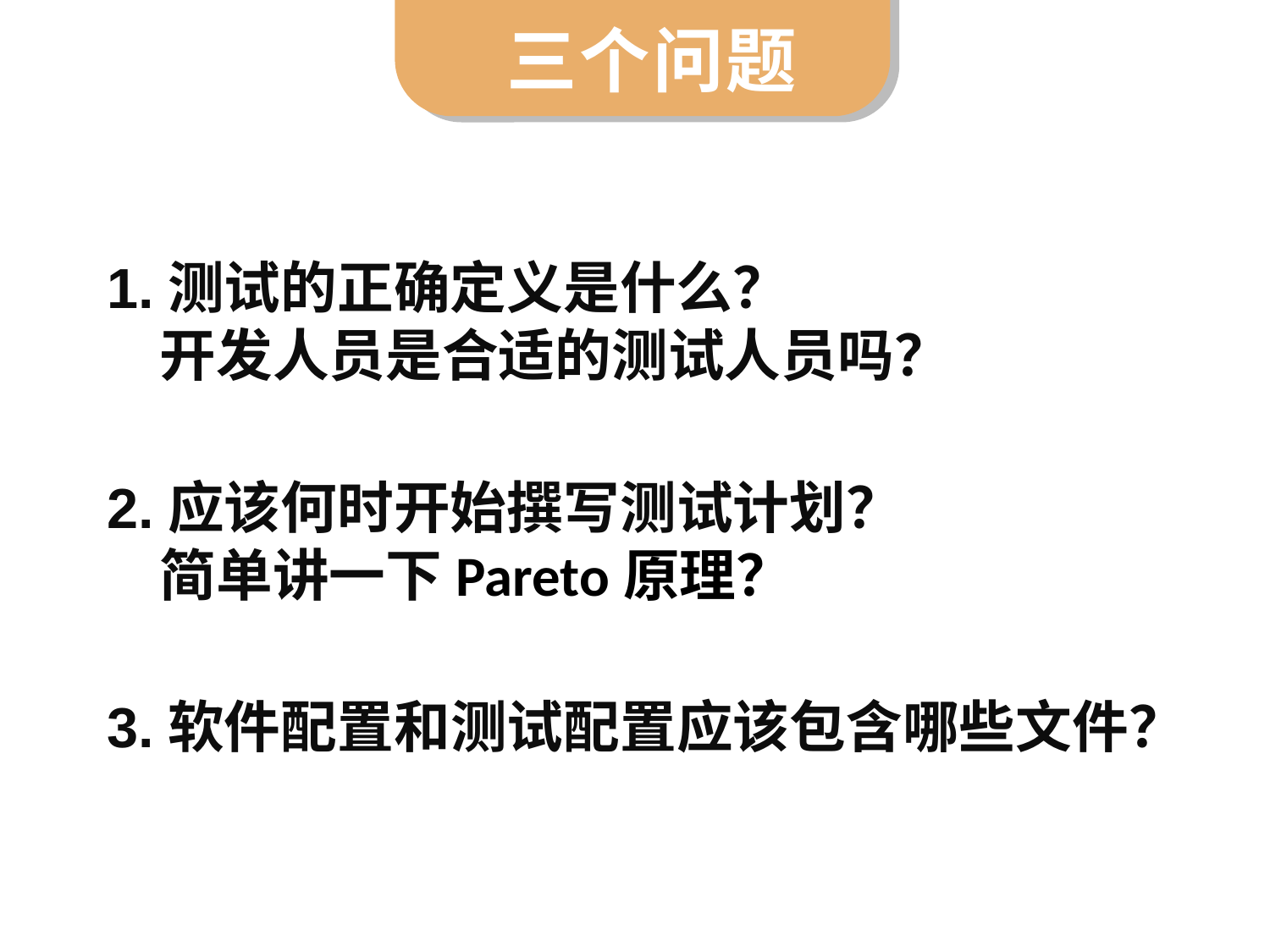

三个问题
1.测试的正确定义是什么？
   开发人员是合适的测试人员吗？
2.应该何时开始撰写测试计划？
   简单讲一下Pareto原理？
3.软件配置和测试配置应该包含哪些文件？